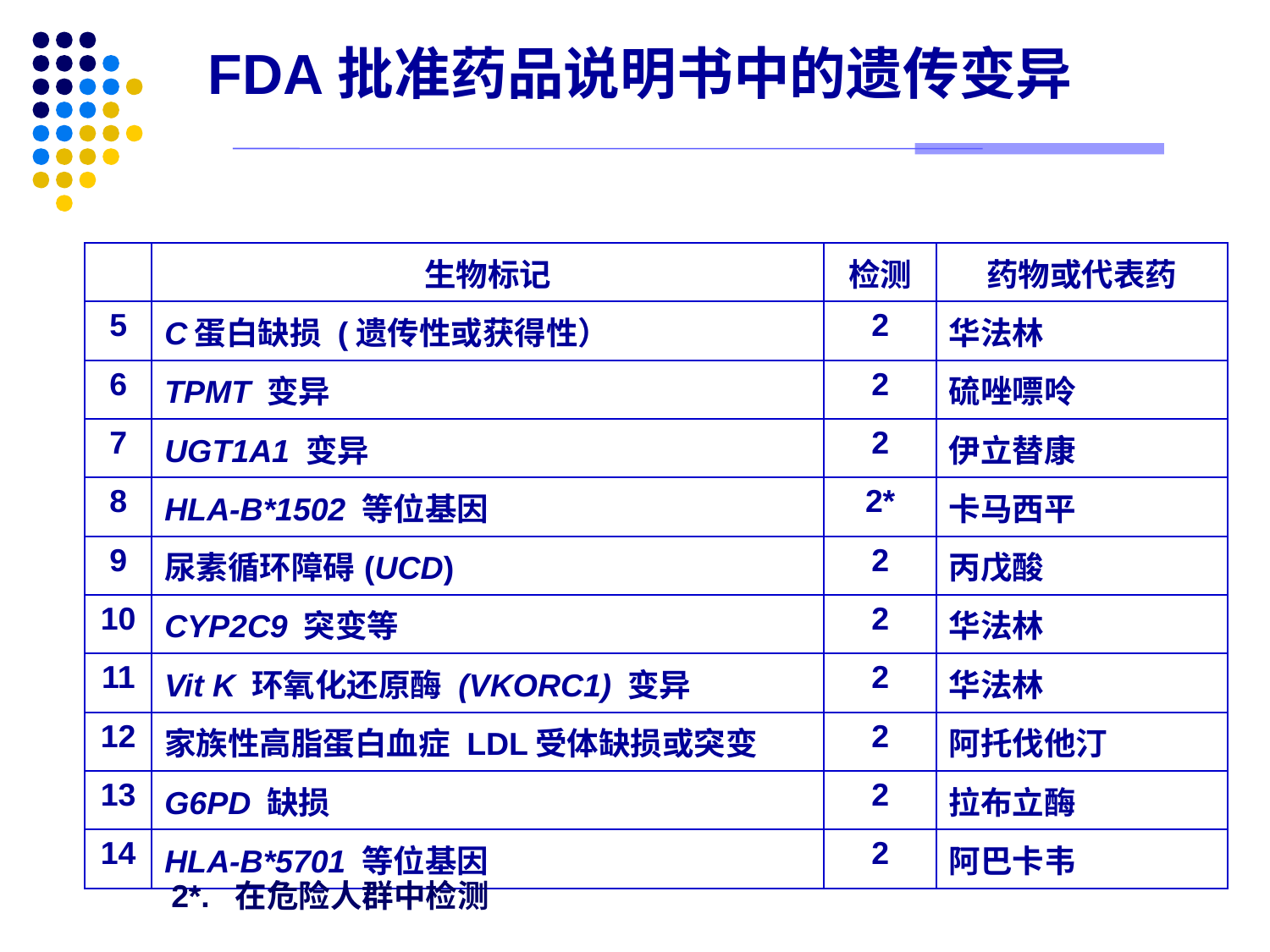

FDA批准药品说明书中的遗传变异
|  | 生物标记 | 检测 | 药物或代表药 |
| --- | --- | --- | --- |
| 5 | C蛋白缺损 (遗传性或获得性） | 2 | 华法林 |
| 6 | TPMT 变异 | 2 | 硫唑嘌呤 |
| 7 | UGT1A1 变异 | 2 | 伊立替康 |
| 8 | HLA-B\*1502 等位基因 | 2\* | 卡马西平 |
| 9 | 尿素循环障碍(UCD) | 2 | 丙戊酸 |
| 10 | CYP2C9 突变等 | 2 | 华法林 |
| 11 | Vit K 环氧化还原酶 (VKORC1) 变异 | 2 | 华法林 |
| 12 | 家族性高脂蛋白血症 LDL受体缺损或突变 | 2 | 阿托伐他汀 |
| 13 | G6PD 缺损 | 2 | 拉布立酶 |
| 14 | HLA-B\*5701 等位基因 | 2 | 阿巴卡韦 |
2*.  在危险人群中检测